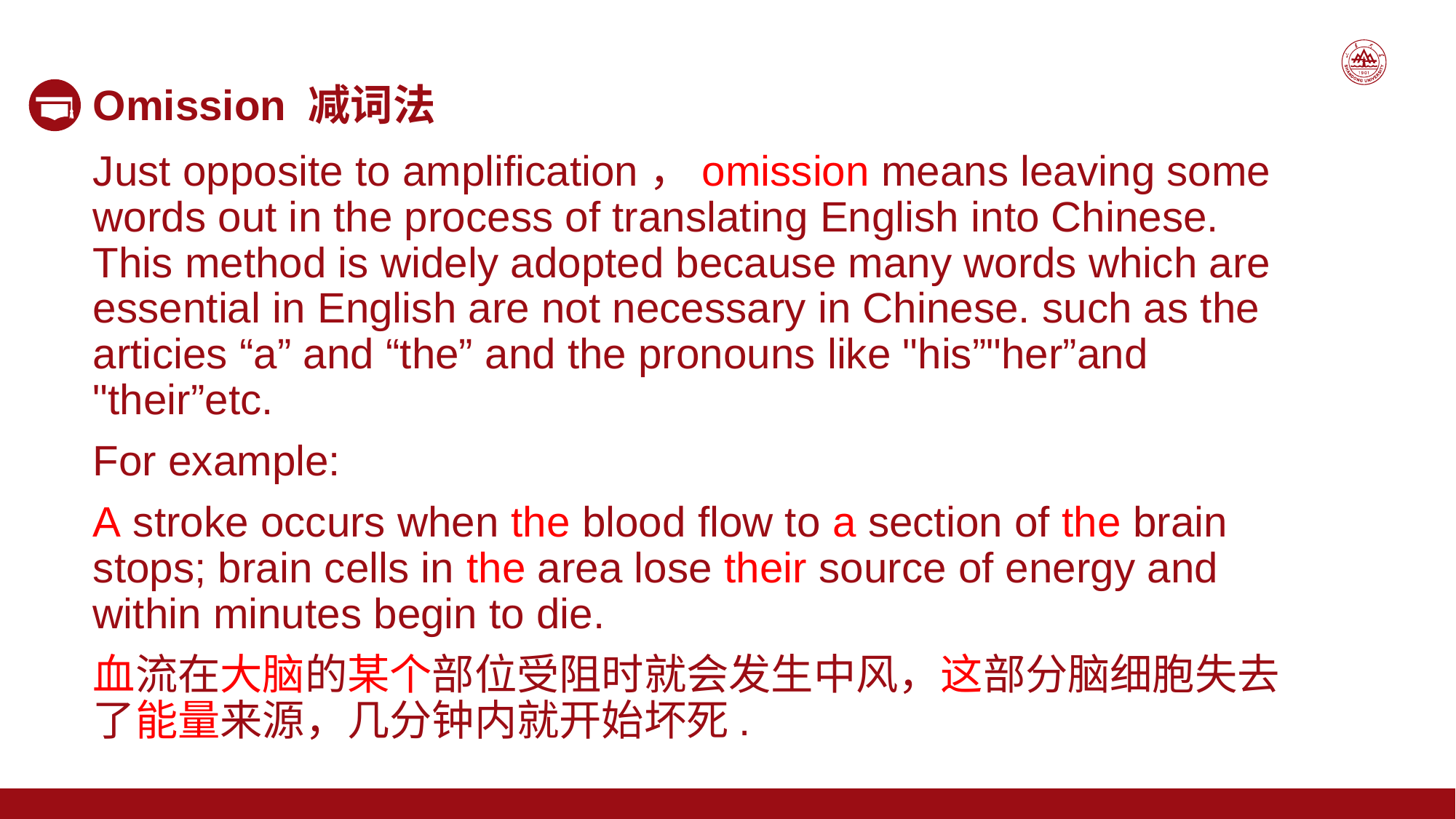

Omission 减词法
Just opposite to amplification，omission means leaving some words out in the process of translating English into Chinese. This method is widely adopted because many words which are essential in English are not necessary in Chinese. such as the articies “a” and “the” and the pronouns like "his”"her”and "their”etc.
For example:
A stroke occurs when the blood flow to a section of the brain stops; brain cells in the area lose their source of energy and within minutes begin to die.
血流在大脑的某个部位受阻时就会发生中风，这部分脑细胞失去了能量来源，几分钟内就开始坏死.